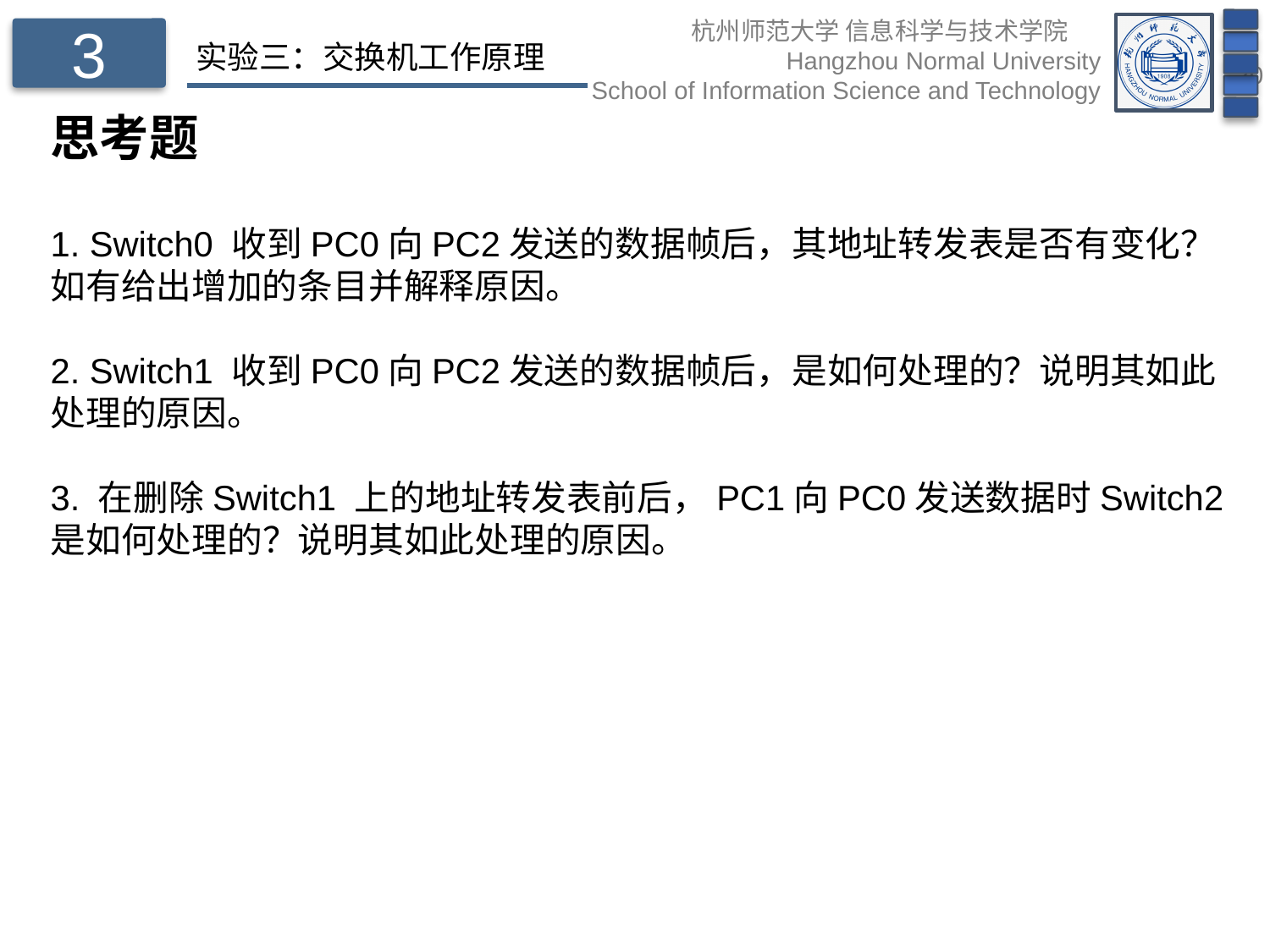

3
实验三：交换机工作原理
思考题

1. Switch0 收到PC0向PC2发送的数据帧后，其地址转发表是否有变化？如有给出增加的条目并解释原因。

2. Switch1 收到PC0向PC2发送的数据帧后，是如何处理的？说明其如此处理的原因。

3. 在删除Switch1 上的地址转发表前后，PC1向PC0发送数据时Switch2是如何处理的？说明其如此处理的原因。